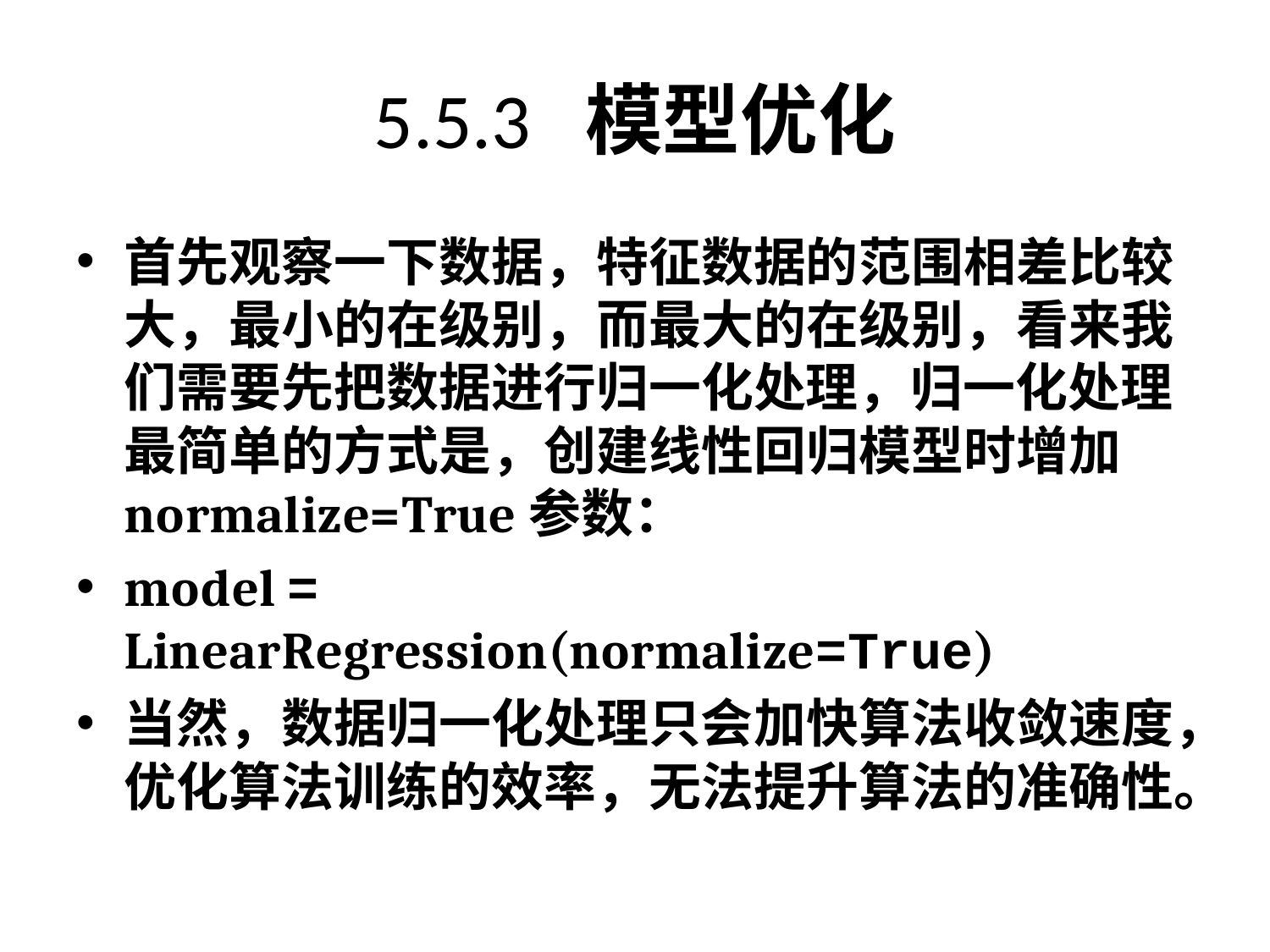

# 5.5.3  模型优化
首先观察一下数据，特征数据的范围相差比较大，最小的在级别，而最大的在级别，看来我们需要先把数据进行归一化处理，归一化处理最简单的方式是，创建线性回归模型时增加normalize=True参数：
model = LinearRegression(normalize=True)
当然，数据归一化处理只会加快算法收敛速度，优化算法训练的效率，无法提升算法的准确性。